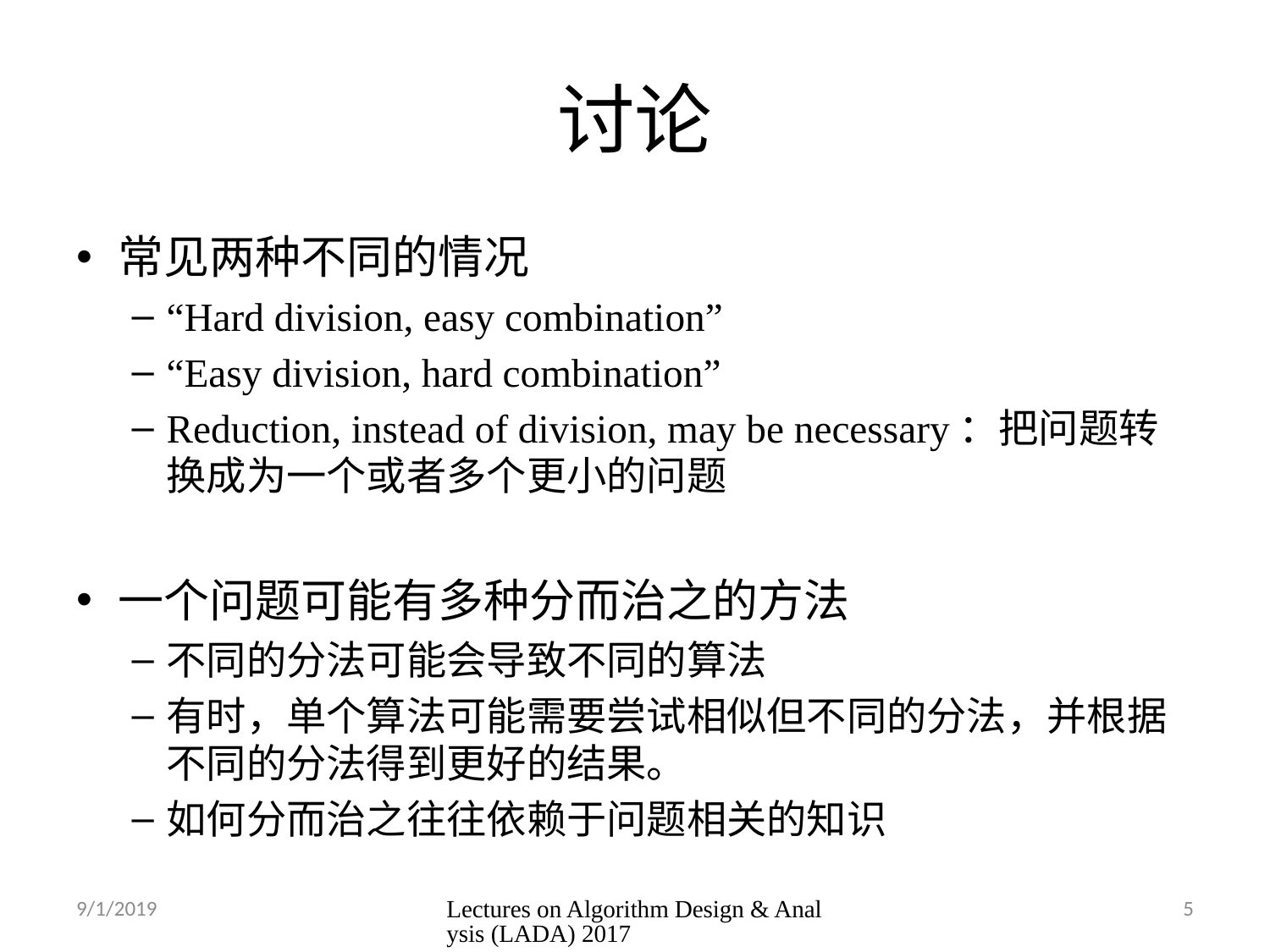

# 讨论
常见两种不同的情况
“Hard division, easy combination”
“Easy division, hard combination”
Reduction, instead of division, may be necessary：把问题转换成为一个或者多个更小的问题

一个问题可能有多种分而治之的方法
不同的分法可能会导致不同的算法
有时，单个算法可能需要尝试相似但不同的分法，并根据不同的分法得到更好的结果。
如何分而治之往往依赖于问题相关的知识

9/1/2019
Lectures on Algorithm Design & Analysis (LADA) 2017
5